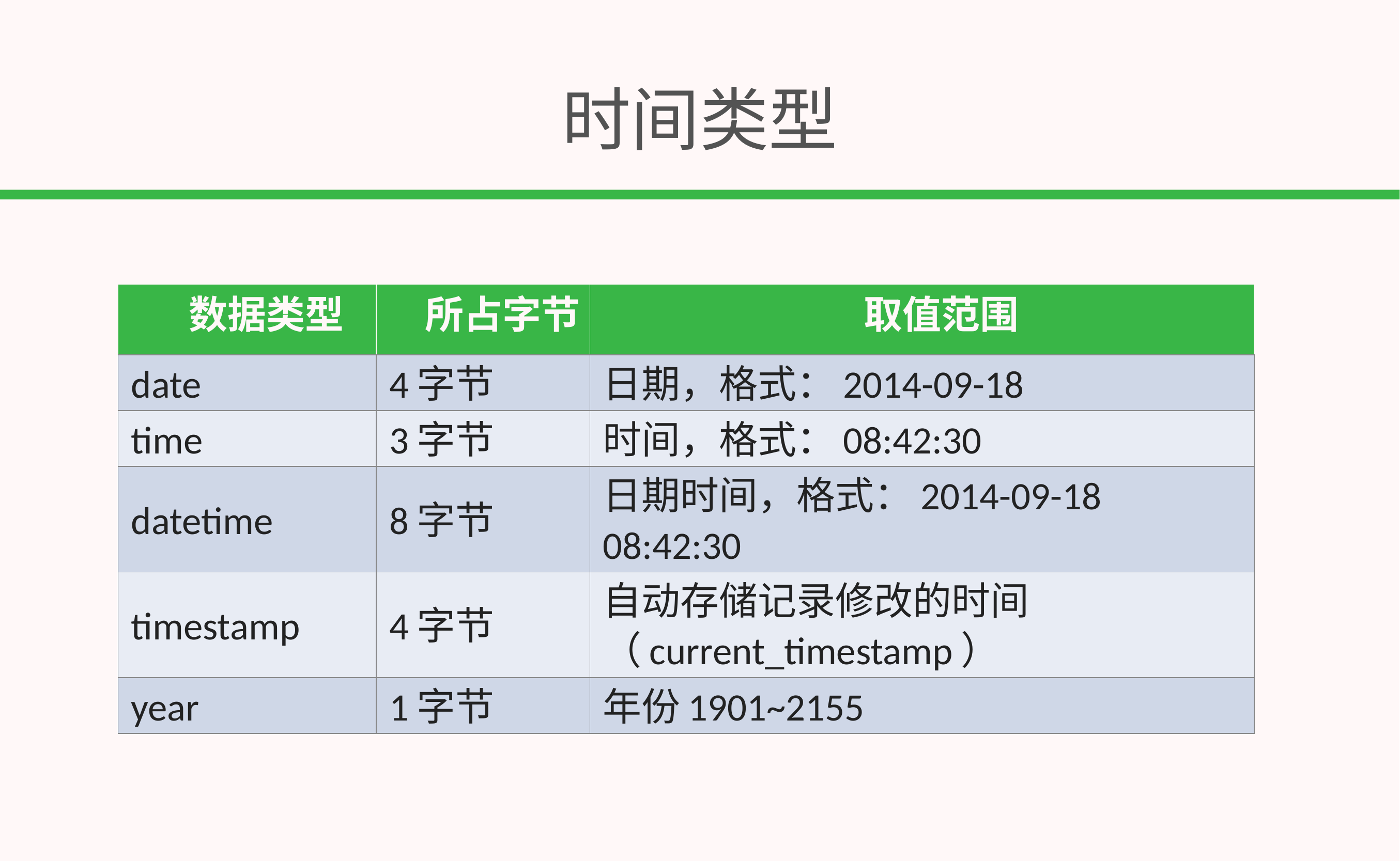

# 时间类型
| 数据类型 | 所占字节 | 取值范围 |
| --- | --- | --- |
| date | 4字节 | 日期，格式：2014-09-18 |
| time | 3字节 | 时间，格式：08:42:30 |
| datetime | 8字节 | 日期时间，格式：2014-09-18 08:42:30 |
| timestamp | 4字节 | 自动存储记录修改的时间（current\_timestamp） |
| year | 1字节 | 年份1901~2155 |